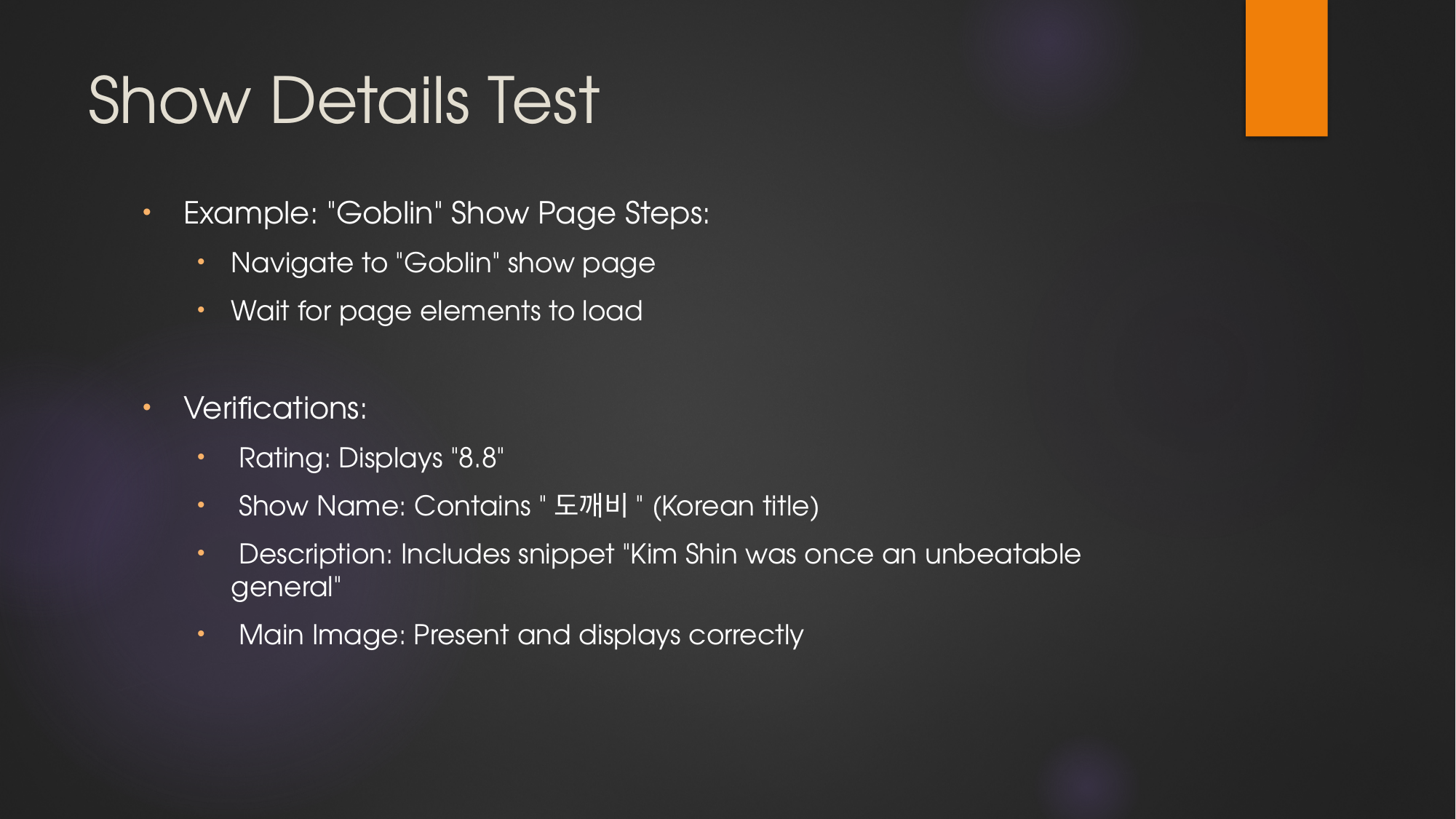

# Show Details Test
Example: "Goblin" Show Page Steps:
Navigate to "Goblin" show page
Wait for page elements to load

Verifications:
 Rating: Displays "8.8"
 Show Name: Contains "도깨비" (Korean title)
 Description: Includes snippet "Kim Shin was once an unbeatable general"
 Main Image: Present and displays correctly